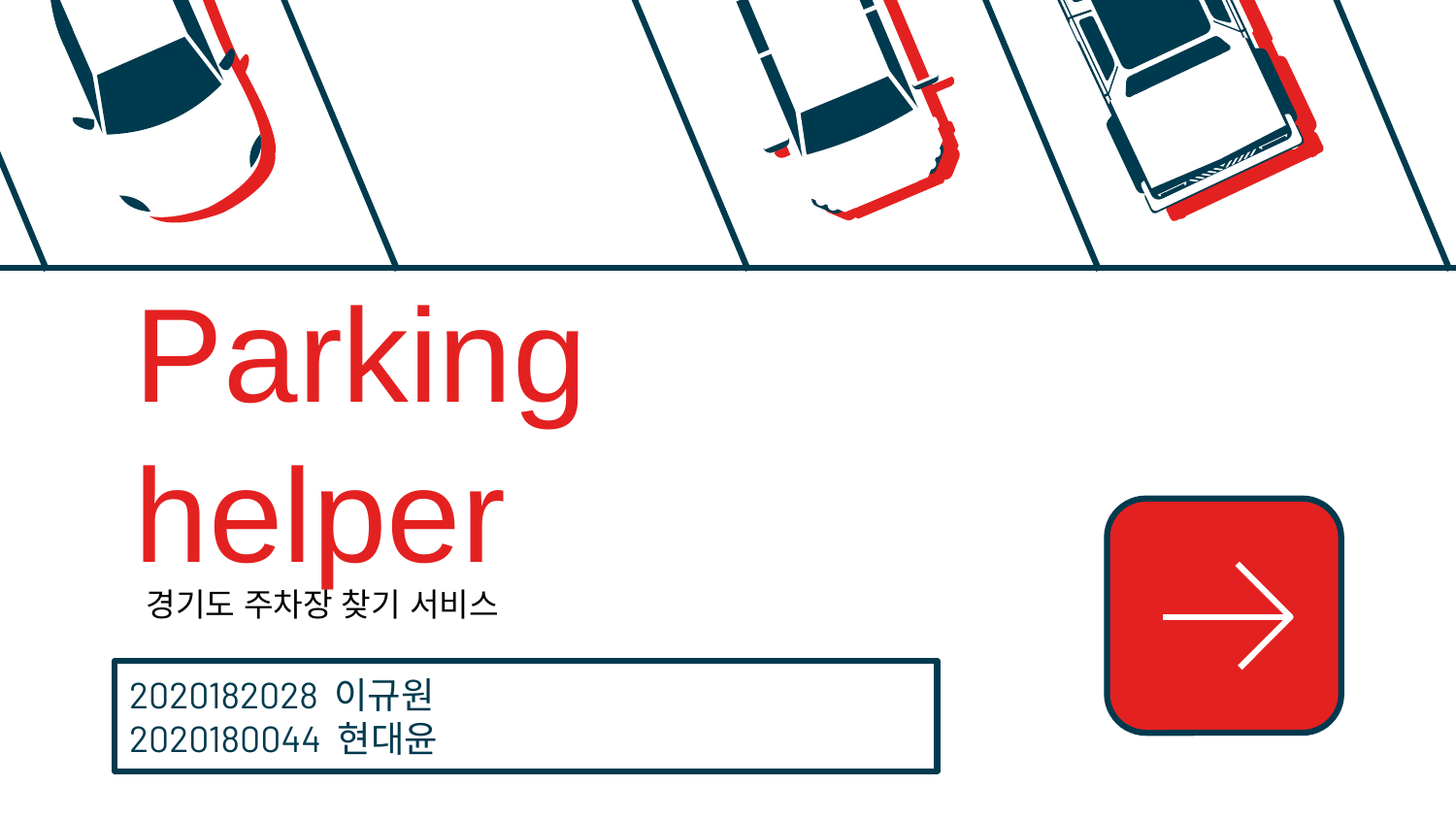

# Parking helper

경기도 주차장 찾기 서비스
2020182028 이규원
2020180044 현대윤